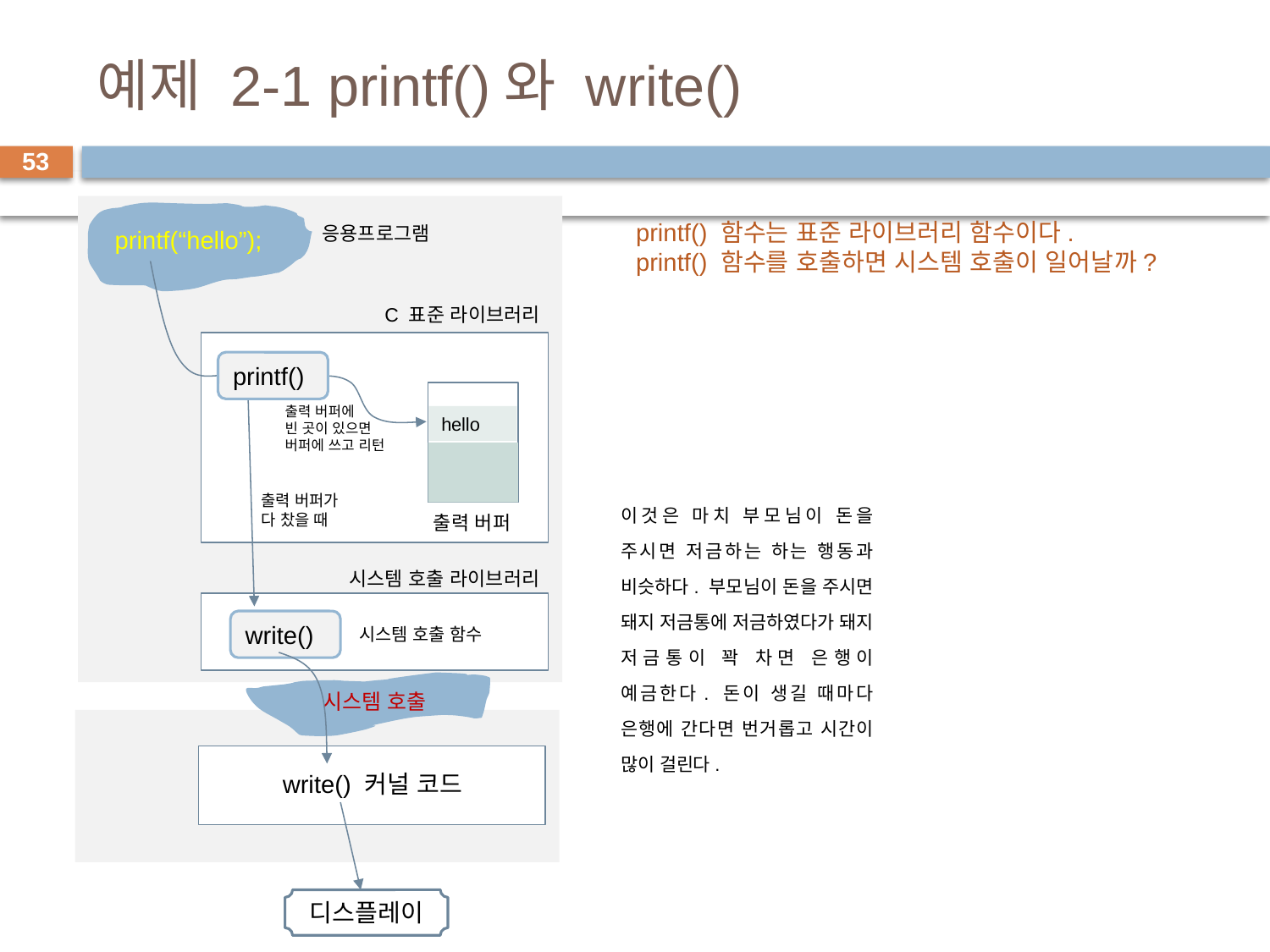

# 예제 2-1 printf()와 write()
53

응용프로그램
printf(“hello”);

C 표준 라이브러리

printf()

hello

출력 버퍼가
다 찼을 때
출력 버퍼
시스템 호출 라이브러리

write()

시스템 호출

write() 커널 코드

디스플레이
printf() 함수는 표준 라이브러리 함수이다.
printf() 함수를 호출하면 시스템 호출이 일어날까?
출력 버퍼에
빈 곳이 있으면
버퍼에 쓰고 리턴
이것은 마치 부모님이 돈을 주시면 저금하는 하는 행동과 비슷하다. 부모님이 돈을 주시면 돼지 저금통에 저금하였다가 돼지 저금통이 꽉 차면 은행이 예금한다. 돈이 생길 때마다 은행에 간다면 번거롭고 시간이 많이 걸린다.
시스템 호출 함수